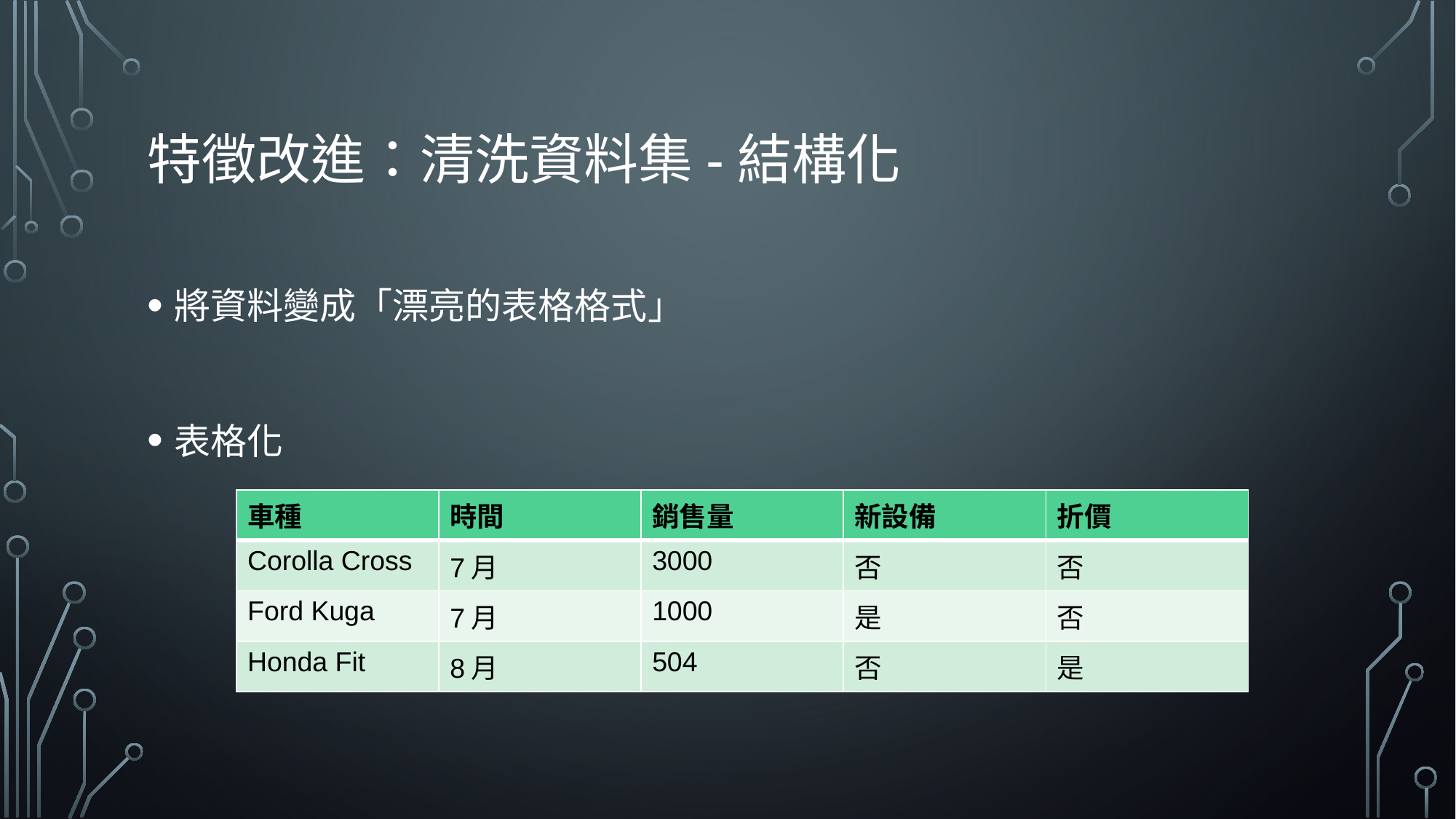

# 特徵改進：清洗資料集-結構化
將資料變成「漂亮的表格格式」

表格化
| 車種 | 時間 | 銷售量 | 新設備 | 折價 |
| --- | --- | --- | --- | --- |
| Corolla Cross | 7月 | 3000 | 否 | 否 |
| Ford Kuga | 7月 | 1000 | 是 | 否 |
| Honda Fit | 8月 | 504 | 否 | 是 |